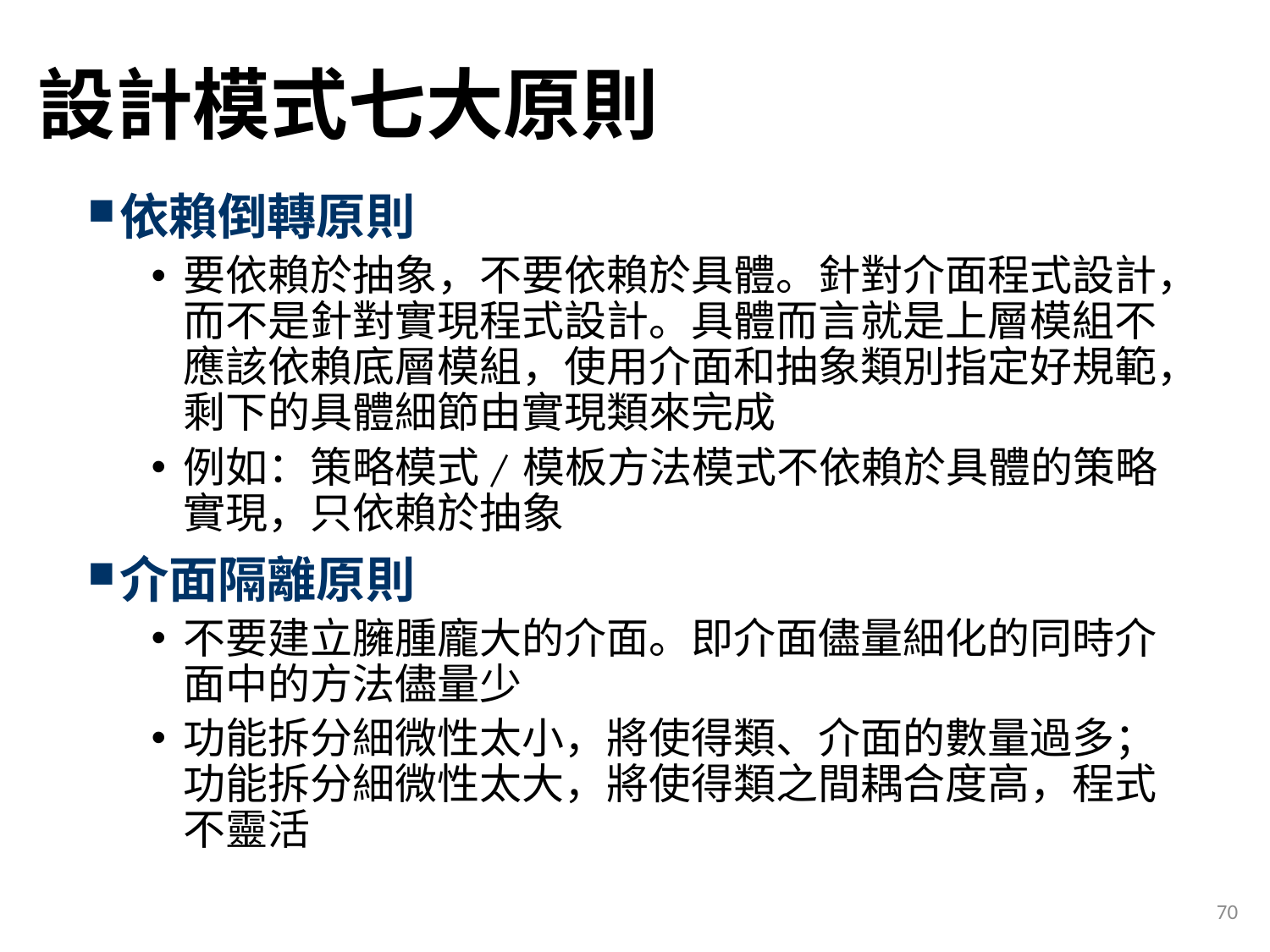

# 設計模式七大原則
依賴倒轉原則
要依賴於抽象，不要依賴於具體。針對介面程式設計，而不是針對實現程式設計。具體而言就是上層模組不應該依賴底層模組，使用介面和抽象類別指定好規範，剩下的具體細節由實現類來完成
例如：策略模式/模板方法模式不依賴於具體的策略實現，只依賴於抽象
介面隔離原則
不要建立臃腫龐大的介面。即介面儘量細化的同時介面中的方法儘量少
功能拆分細微性太小，將使得類、介面的數量過多；功能拆分細微性太大，將使得類之間耦合度高，程式不靈活

70